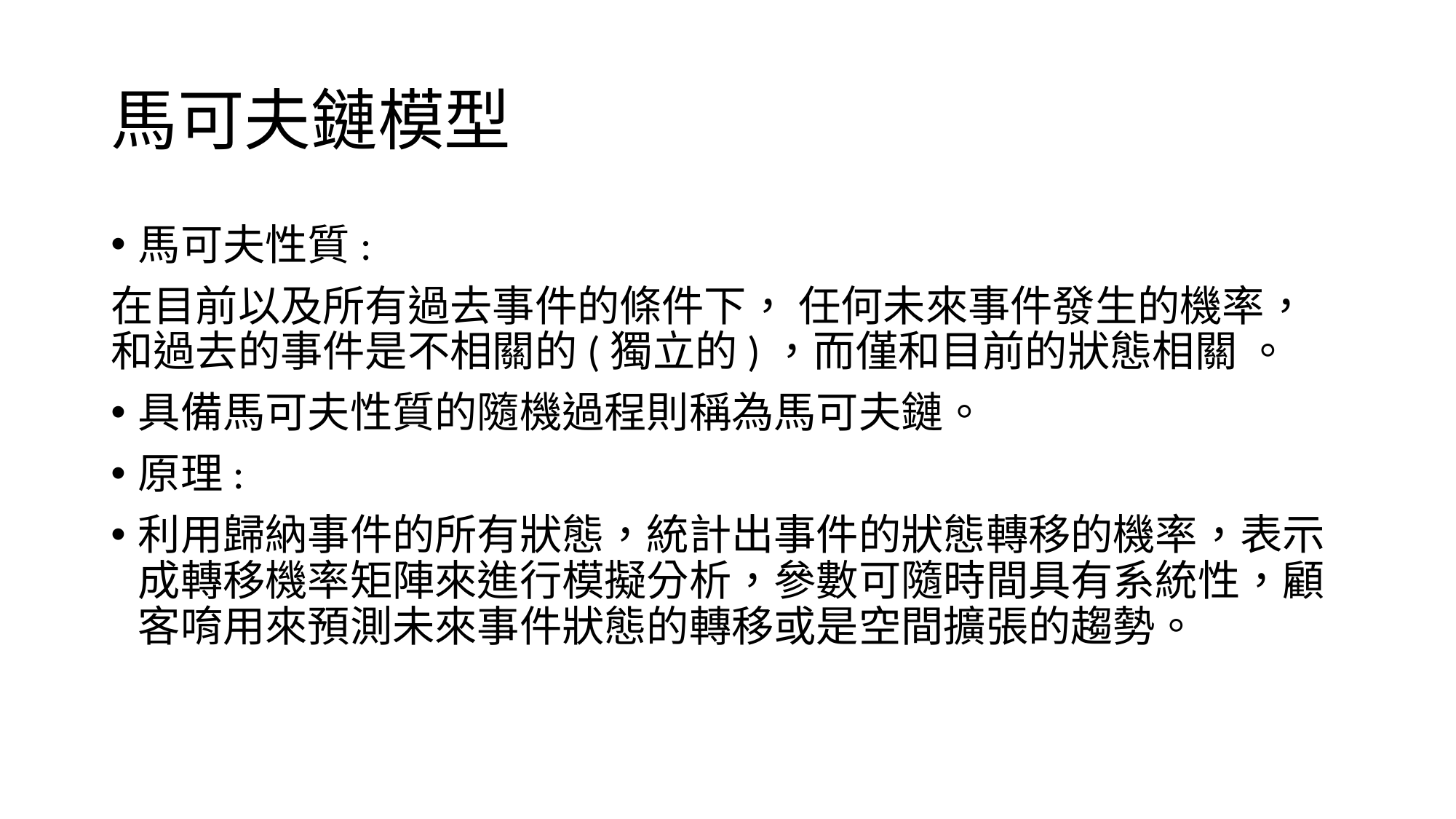

# 馬可夫鏈模型
馬可夫性質:
在目前以及所有過去事件的條件下， 任何未來事件發生的機率， 和過去的事件是不相關的(獨立的)，而僅和目前的狀態相關 。
具備馬可夫性質的隨機過程則稱為馬可夫鏈。
原理:
利用歸納事件的所有狀態，統計出事件的狀態轉移的機率，表示成轉移機率矩陣來進行模擬分析，參數可隨時間具有系統性，顧客唷用來預測未來事件狀態的轉移或是空間擴張的趨勢。